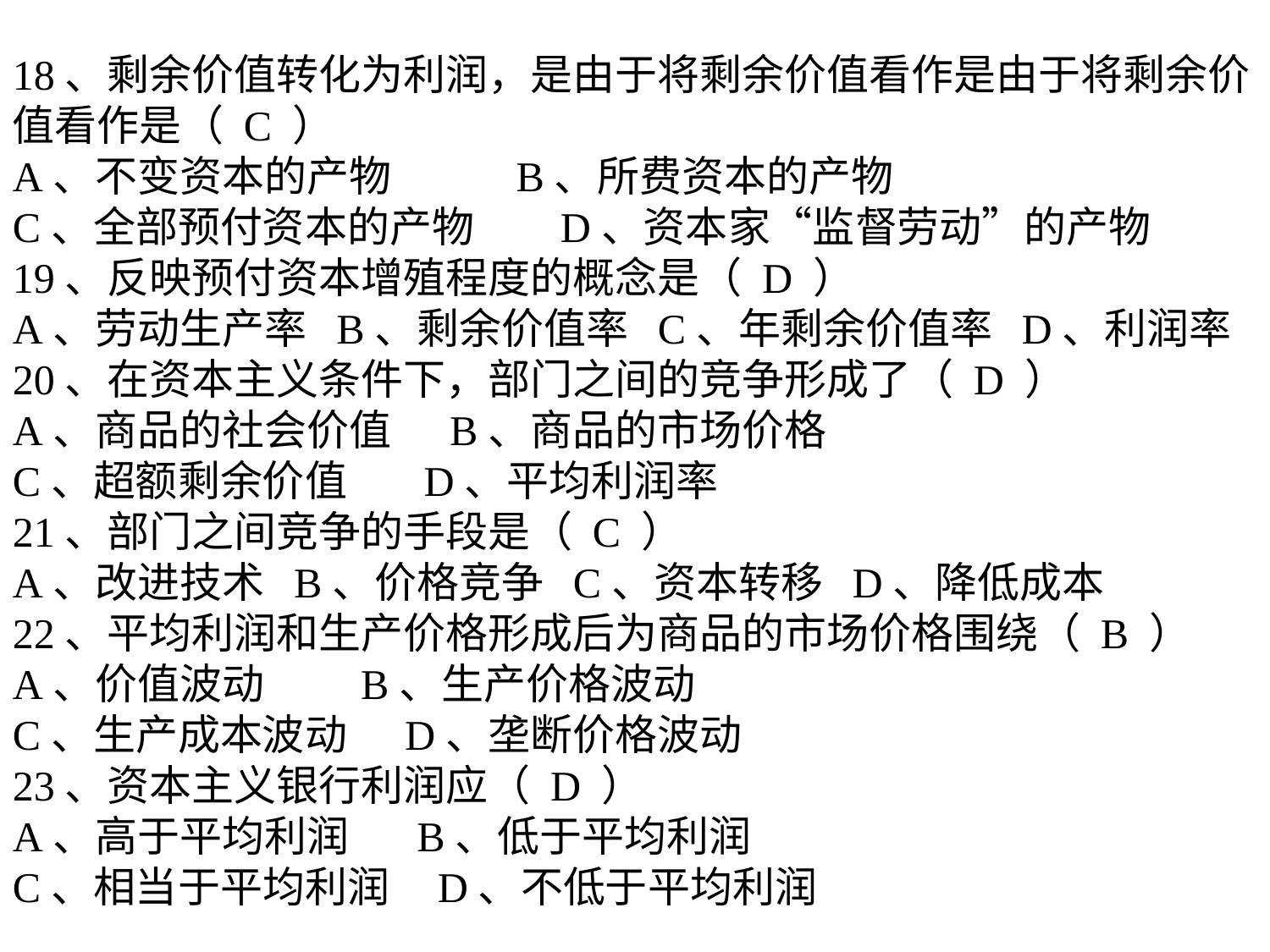

18、剩余价值转化为利润，是由于将剩余价值看作是由于将剩余价值看作是（ C ）
A、不变资本的产物            B、所费资本的产物
C、全部预付资本的产物        D、资本家“监督劳动”的产物
19、反映预付资本增殖程度的概念是（ D ）
A、劳动生产率  B、剩余价值率  C、年剩余价值率  D、利润率
20、在资本主义条件下，部门之间的竞争形成了（ D ）
A、商品的社会价值     B、商品的市场价格
C、超额剩余价值       D、平均利润率
21、部门之间竞争的手段是（ C ）
A、改进技术  B、价格竞争  C、资本转移  D、降低成本
22、平均利润和生产价格形成后为商品的市场价格围绕（ B ）
A、价值波动         B、生产价格波动
C、生产成本波动     D、垄断价格波动
23、资本主义银行利润应（ D ）
A、高于平均利润      B、低于平均利润
C、相当于平均利润    D、不低于平均利润